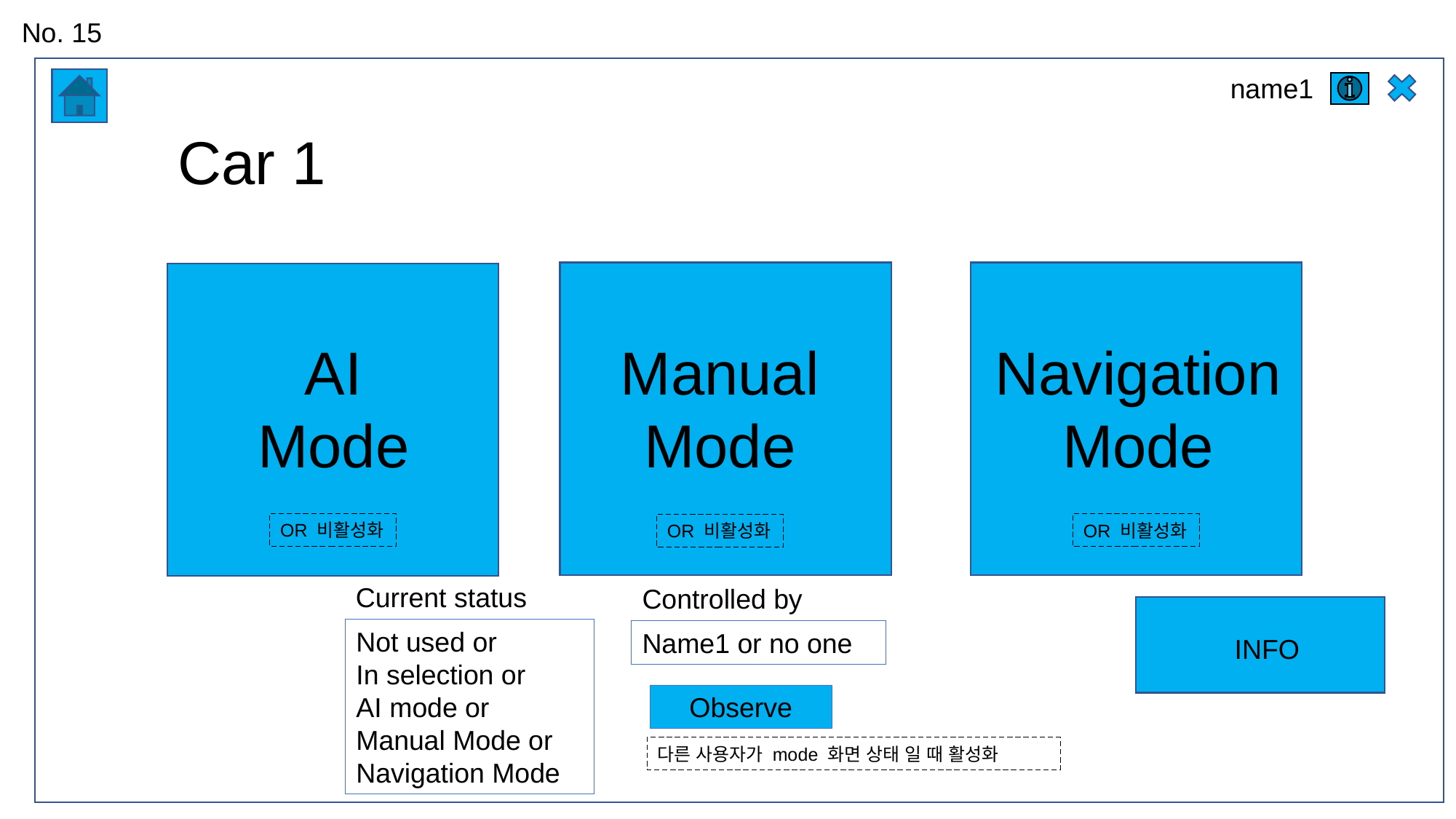

No. 15

name1

Car 1

Navigation
Mode
Manual
Mode
AI
Mode
OR 비활성화
OR 비활성화
OR 비활성화
Current status
Controlled by

Not used or
In selection or
AI mode or
Manual Mode or
Navigation Mode
Name1 or no one
INFO
Observe
다른 사용자가 mode 화면 상태 일 때 활성화